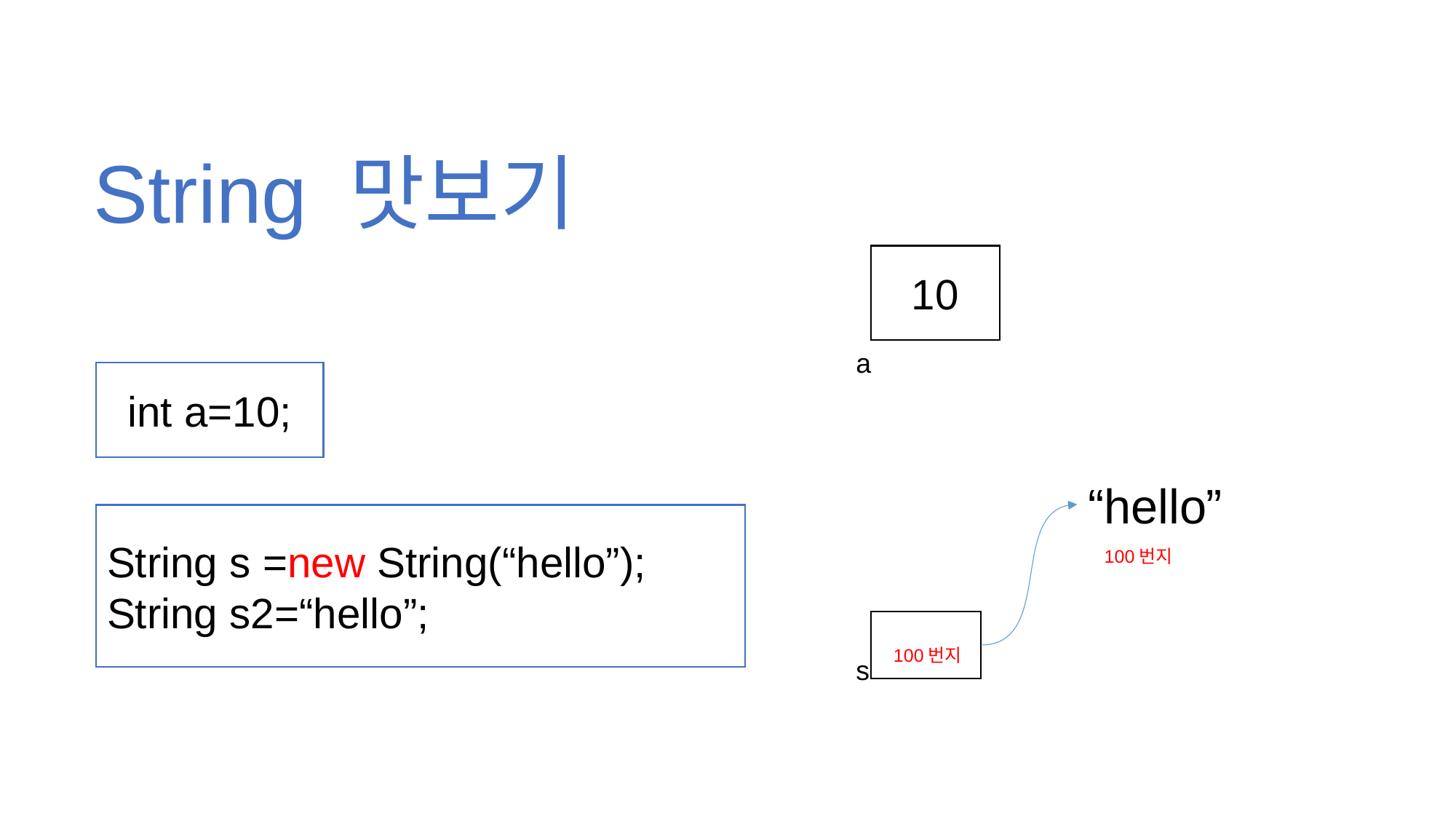

String 맛보기
10
a
int a=10;
“hello”
String s =new String(“hello”);
String s2=“hello”;
100번지

 100번지
s